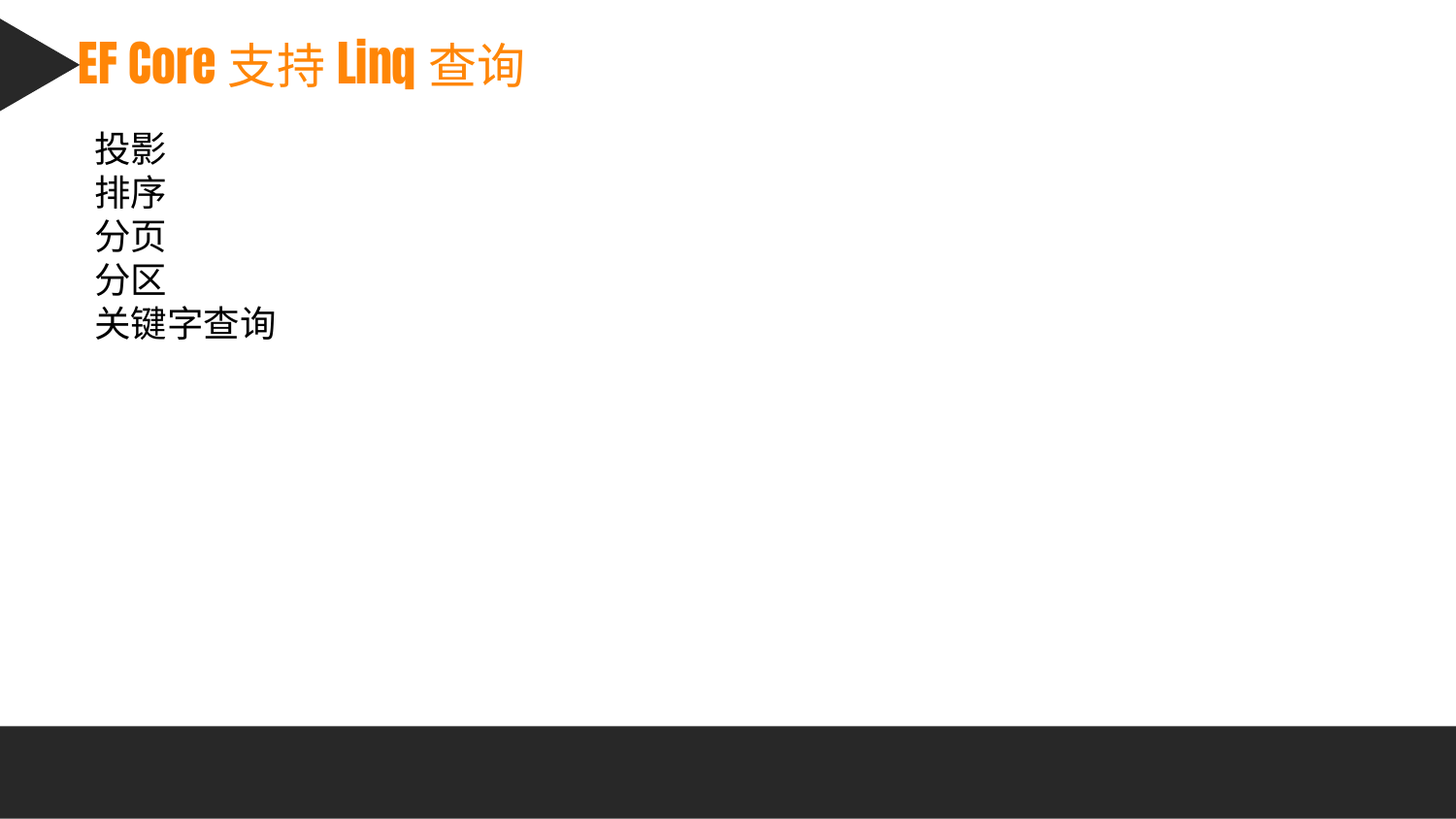

EF Core支持Linq查询
投影
排序
分页
分区
关键字查询